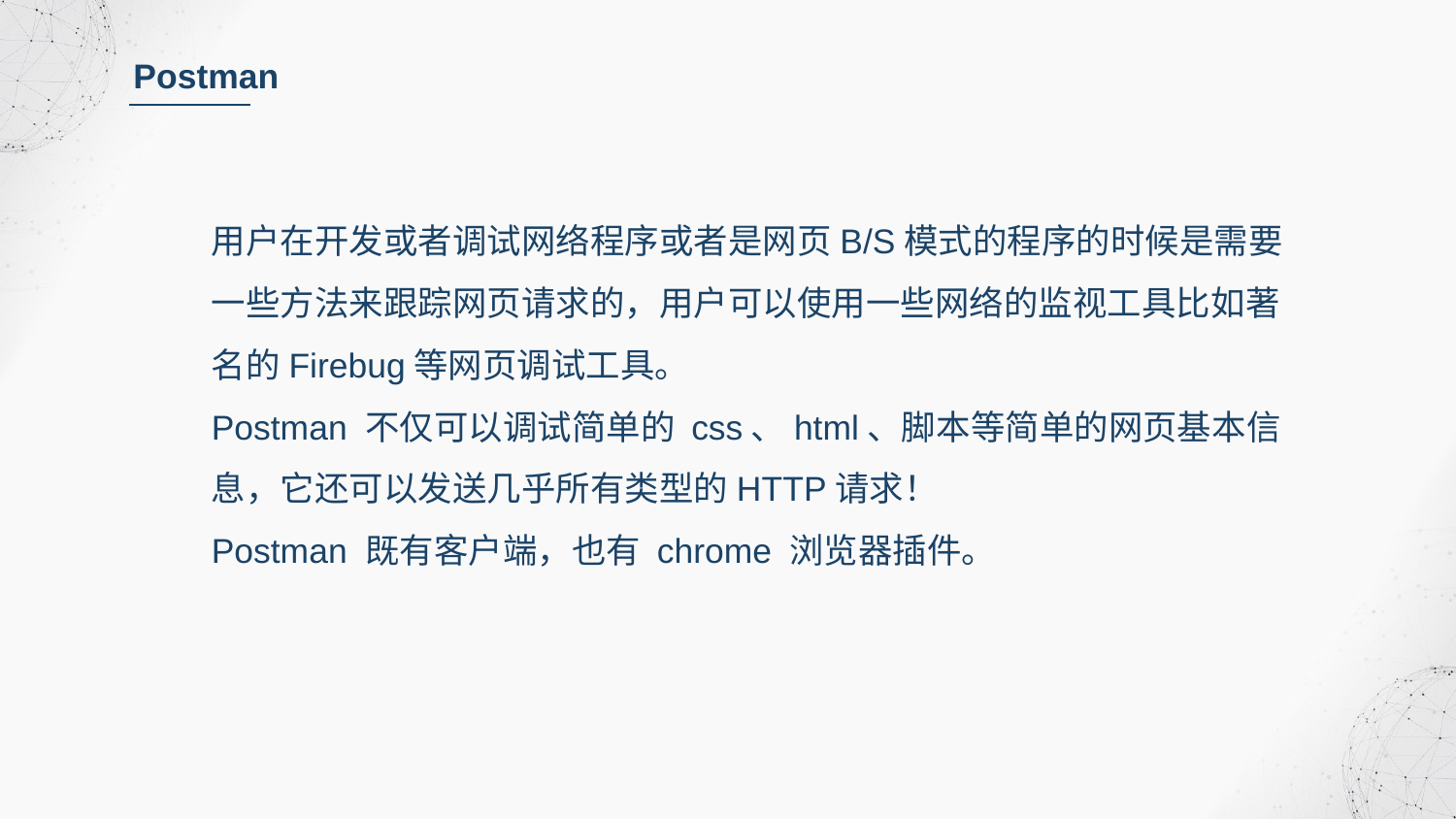

Postman
用户在开发或者调试网络程序或者是网页B/S模式的程序的时候是需要一些方法来跟踪网页请求的，用户可以使用一些网络的监视工具比如著名的Firebug等网页调试工具。
Postman 不仅可以调试简单的 css、html、脚本等简单的网页基本信息，它还可以发送几乎所有类型的HTTP请求！
Postman 既有客户端，也有 chrome 浏览器插件。